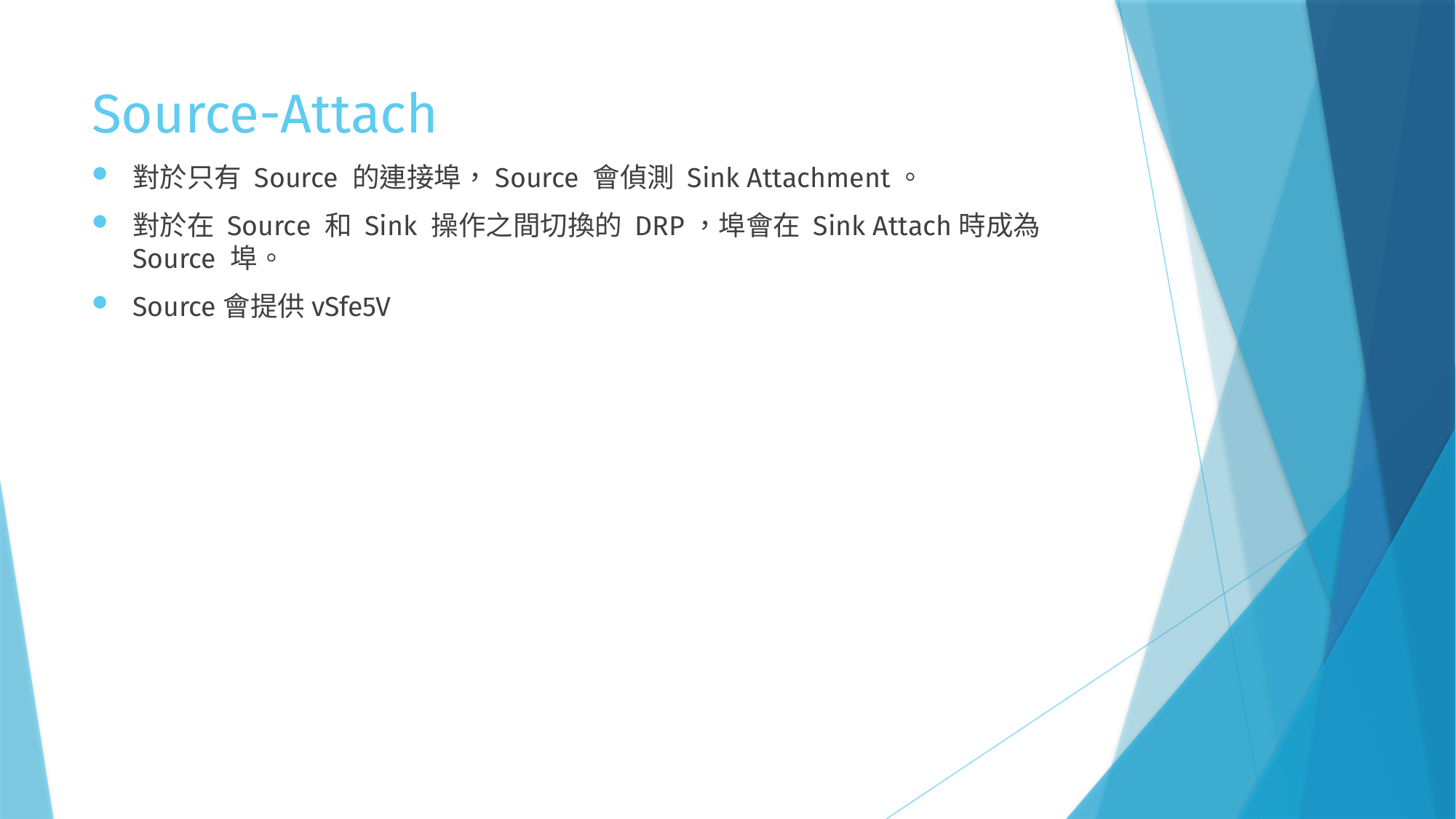

# Source-Attach
對於只有 Source 的連接埠，Source 會偵測 Sink Attachment。
對於在 Source 和 Sink 操作之間切換的 DRP，埠會在 Sink Attach時成為 Source 埠。
Source會提供vSfe5V